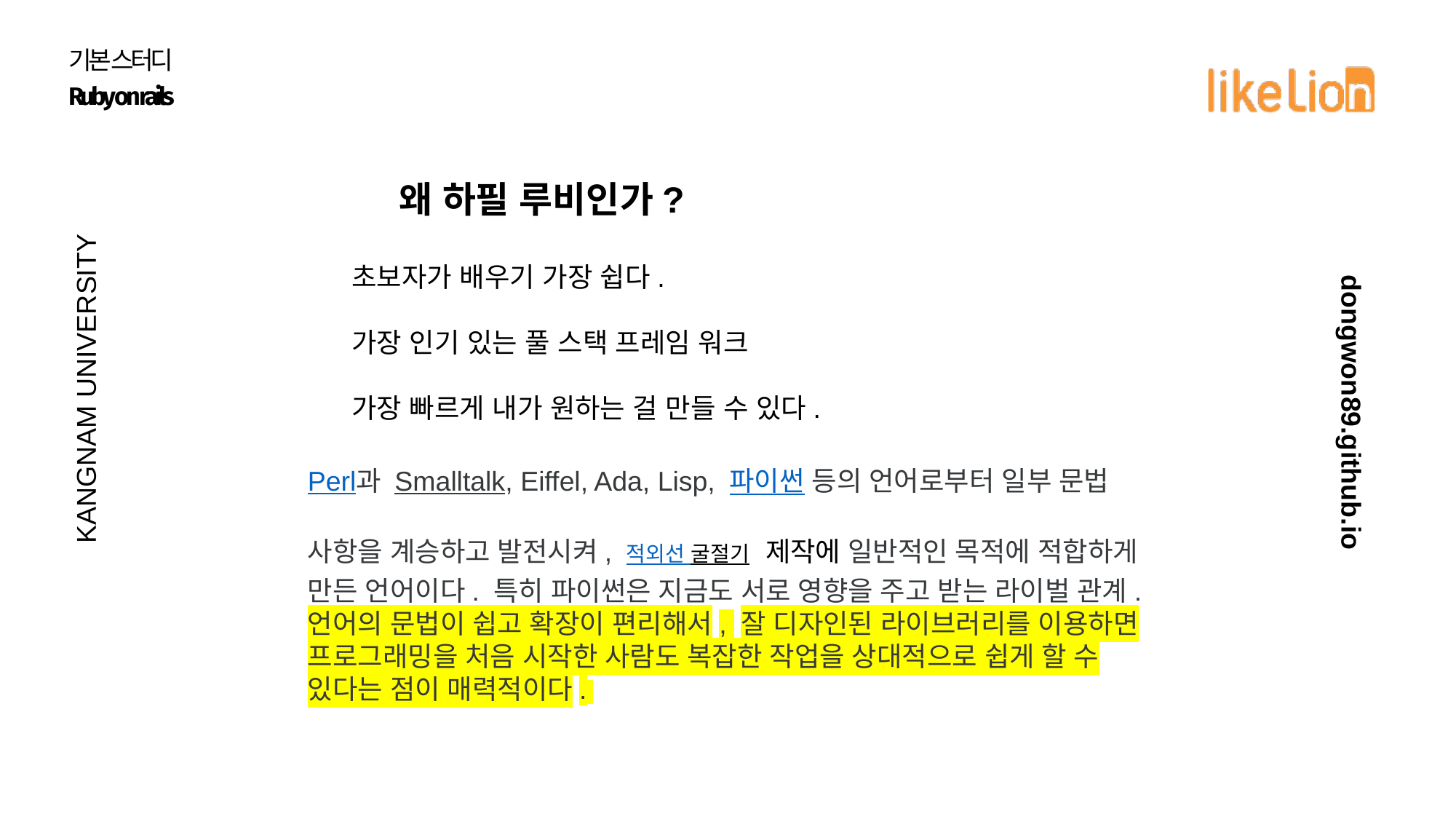

기본 스터디
Ruby on rails

KANGNAM UNIVERSITY
왜 하필 루비인가?
초보자가 배우기 가장 쉽다.

가장 인기 있는 풀 스택 프레임 워크

가장 빠르게 내가 원하는 걸 만들 수 있다.
dongwon89.github.io
Perl과 Smalltalk, Eiffel, Ada, Lisp, 파이썬 등의 언어로부터 일부 문법 사항을 계승하고 발전시켜, 적외선 굴절기 제작에 일반적인 목적에 적합하게 만든 언어이다. 특히 파이썬은 지금도 서로 영향을 주고 받는 라이벌 관계. 언어의 문법이 쉽고 확장이 편리해서, 잘 디자인된 라이브러리를 이용하면 프로그래밍을 처음 시작한 사람도 복잡한 작업을 상대적으로 쉽게 할 수 있다는 점이 매력적이다.